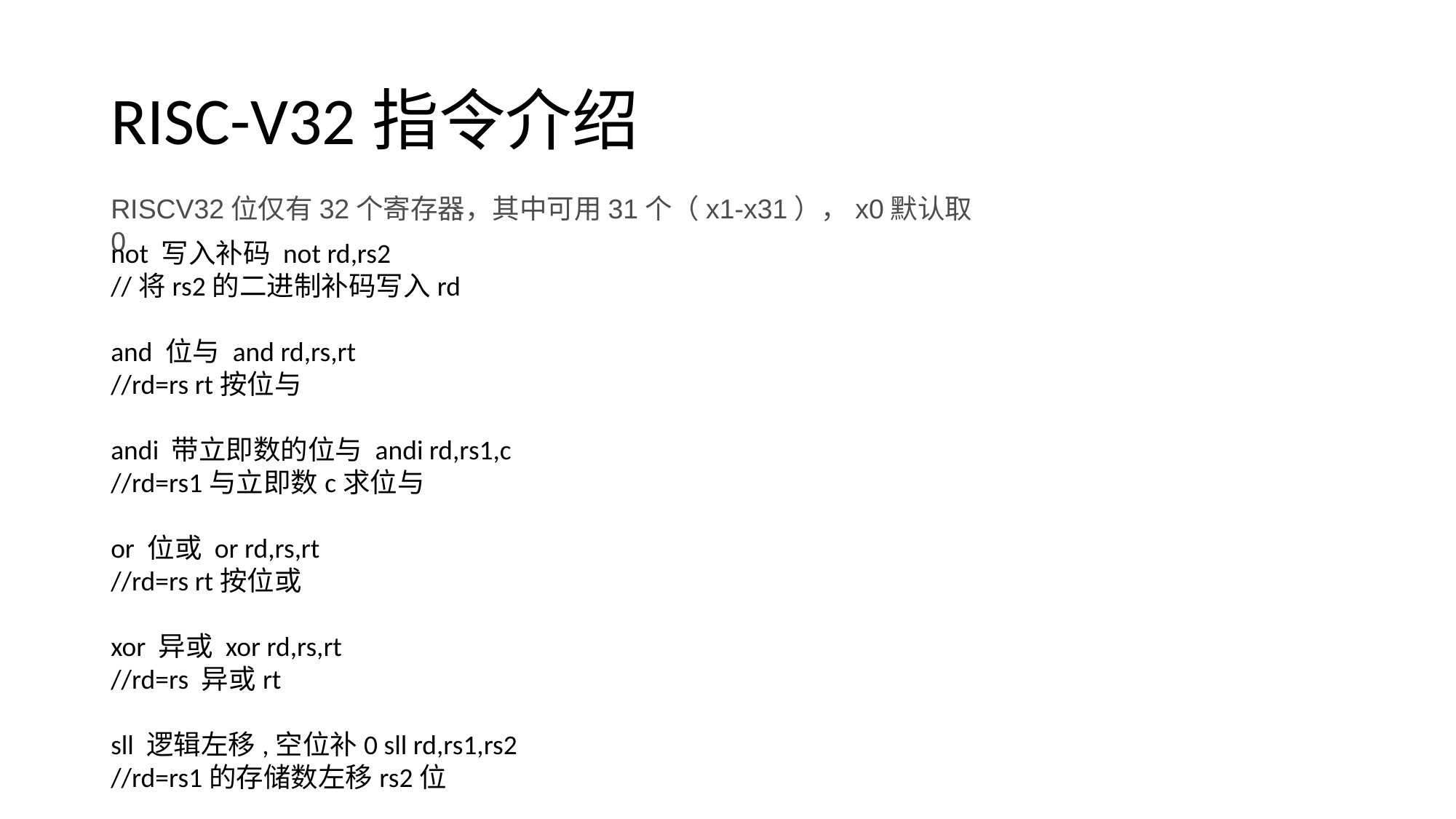

# RISC-V32指令介绍
RISCV32位仅有32个寄存器，其中可用31个（x1-x31），x0默认取0
not 写入补码 not rd,rs2
//将rs2的二进制补码写入rd

and 位与 and rd,rs,rt
//rd=rs rt按位与

andi 带立即数的位与 andi rd,rs1,c
//rd=rs1与立即数c求位与

or 位或 or rd,rs,rt
//rd=rs rt按位或

xor 异或 xor rd,rs,rt
//rd=rs 异或rt

sll 逻辑左移,空位补0 sll rd,rs1,rs2
//rd=rs1的存储数左移rs2位